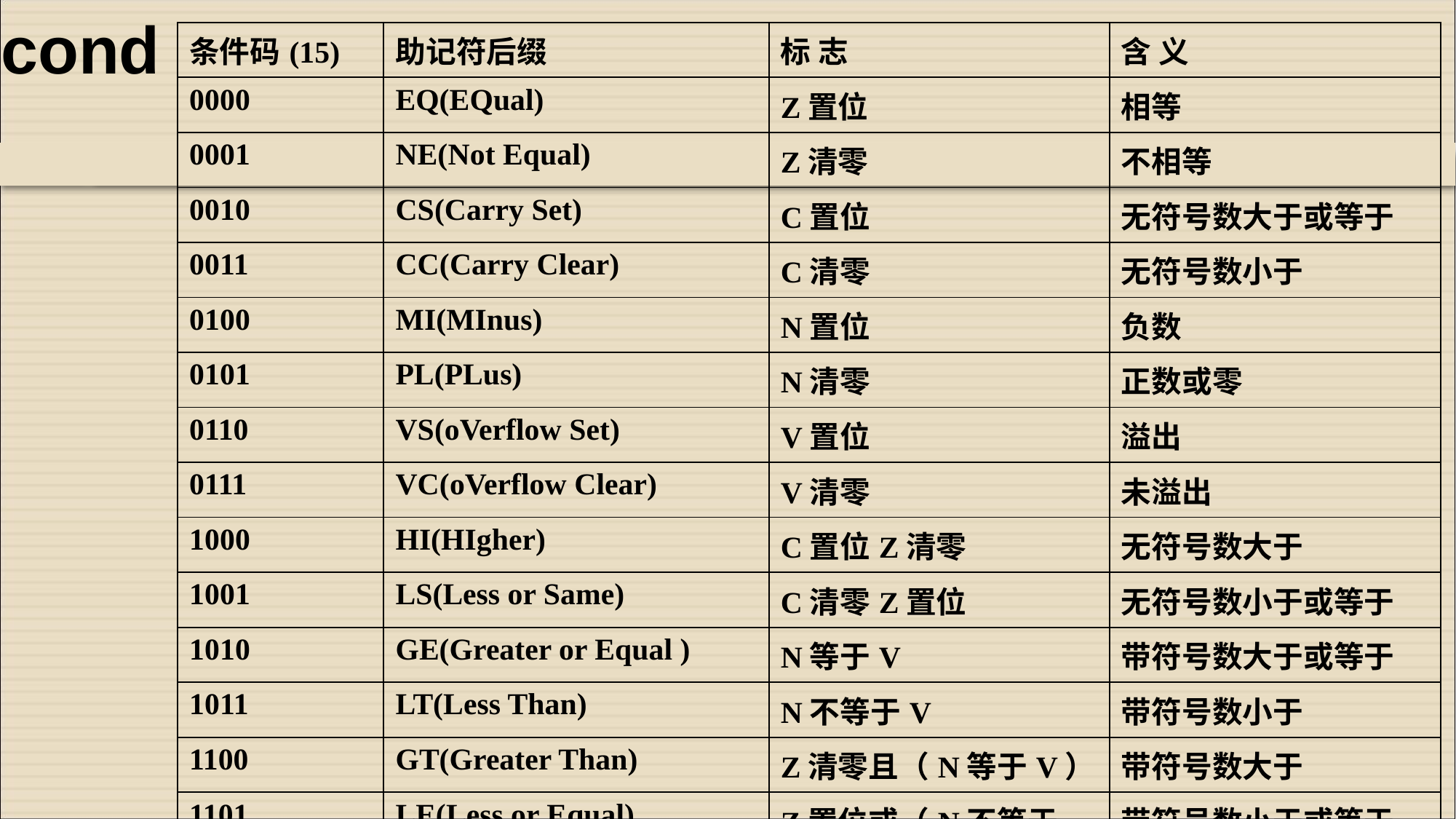

cond
| 条件码(15) | 助记符后缀 | 标 志 | 含 义 |
| --- | --- | --- | --- |
| 0000 | EQ(EQual) | Z置位 | 相等 |
| 0001 | NE(Not Equal) | Z清零 | 不相等 |
| 0010 | CS(Carry Set) | C置位 | 无符号数大于或等于 |
| 0011 | CC(Carry Clear) | C清零 | 无符号数小于 |
| 0100 | MI(MInus) | N置位 | 负数 |
| 0101 | PL(PLus) | N清零 | 正数或零 |
| 0110 | VS(oVerflow Set) | V置位 | 溢出 |
| 0111 | VC(oVerflow Clear) | V清零 | 未溢出 |
| 1000 | HI(HIgher) | C置位Z清零 | 无符号数大于 |
| 1001 | LS(Less or Same) | C清零Z置位 | 无符号数小于或等于 |
| 1010 | GE(Greater or Equal ) | N等于V | 带符号数大于或等于 |
| 1011 | LT(Less Than) | N不等于V | 带符号数小于 |
| 1100 | GT(Greater Than) | Z清零且（N等于V） | 带符号数大于 |
| 1101 | LE(Less or Equal) | Z置位或（N不等于V） | 带符号数小于或等于 |
| 1110 | AL(ALways) | 忽略 | 无条件执行 |